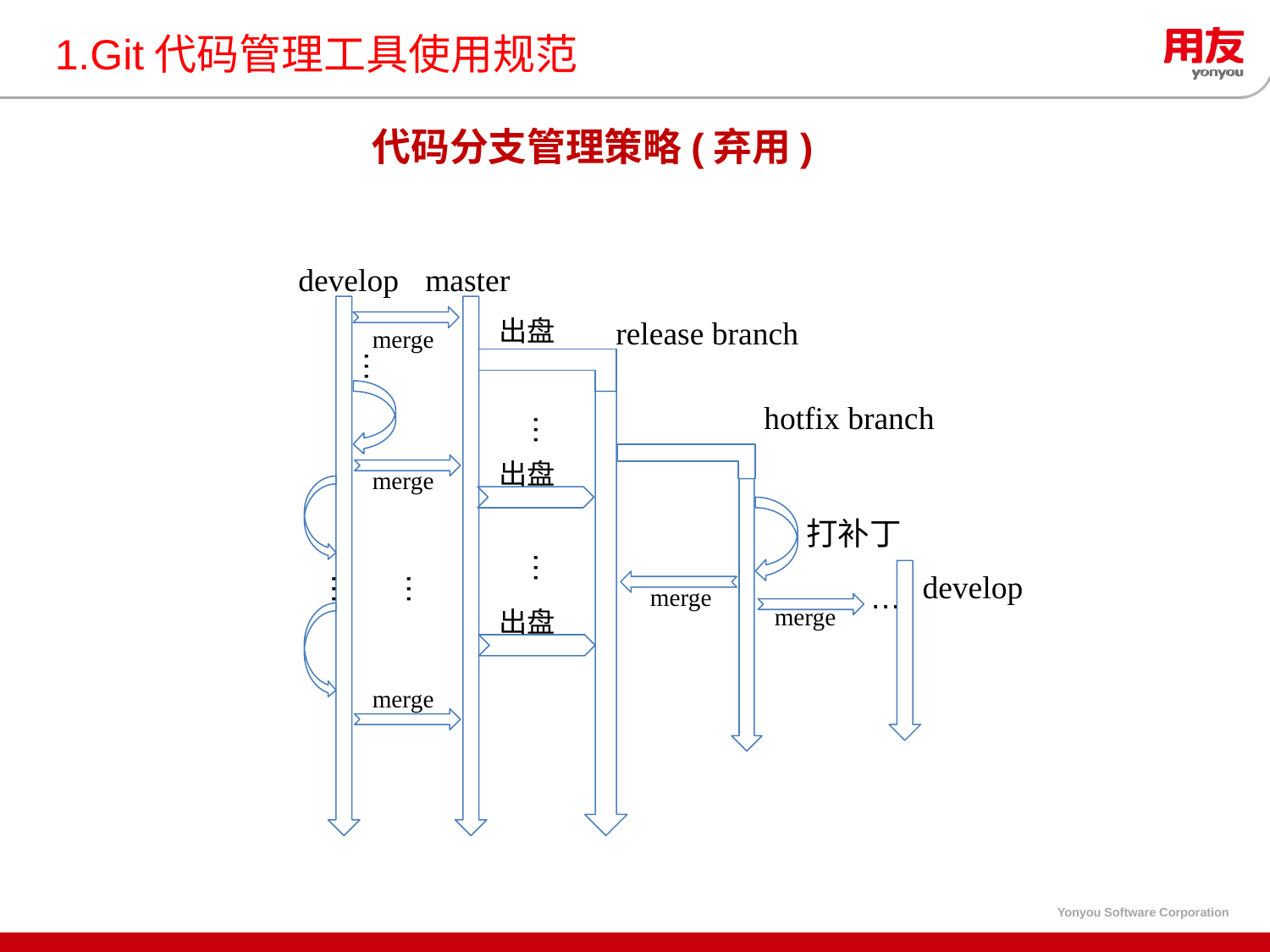

# 1.Git代码管理工具使用规范
代码分支管理策略(弃用)
develop
master

出盘
release branch
merge
…

hotfix branch
…

出盘

merge

打补丁
…
…
…

develop

…
merge

merge
出盘

merge